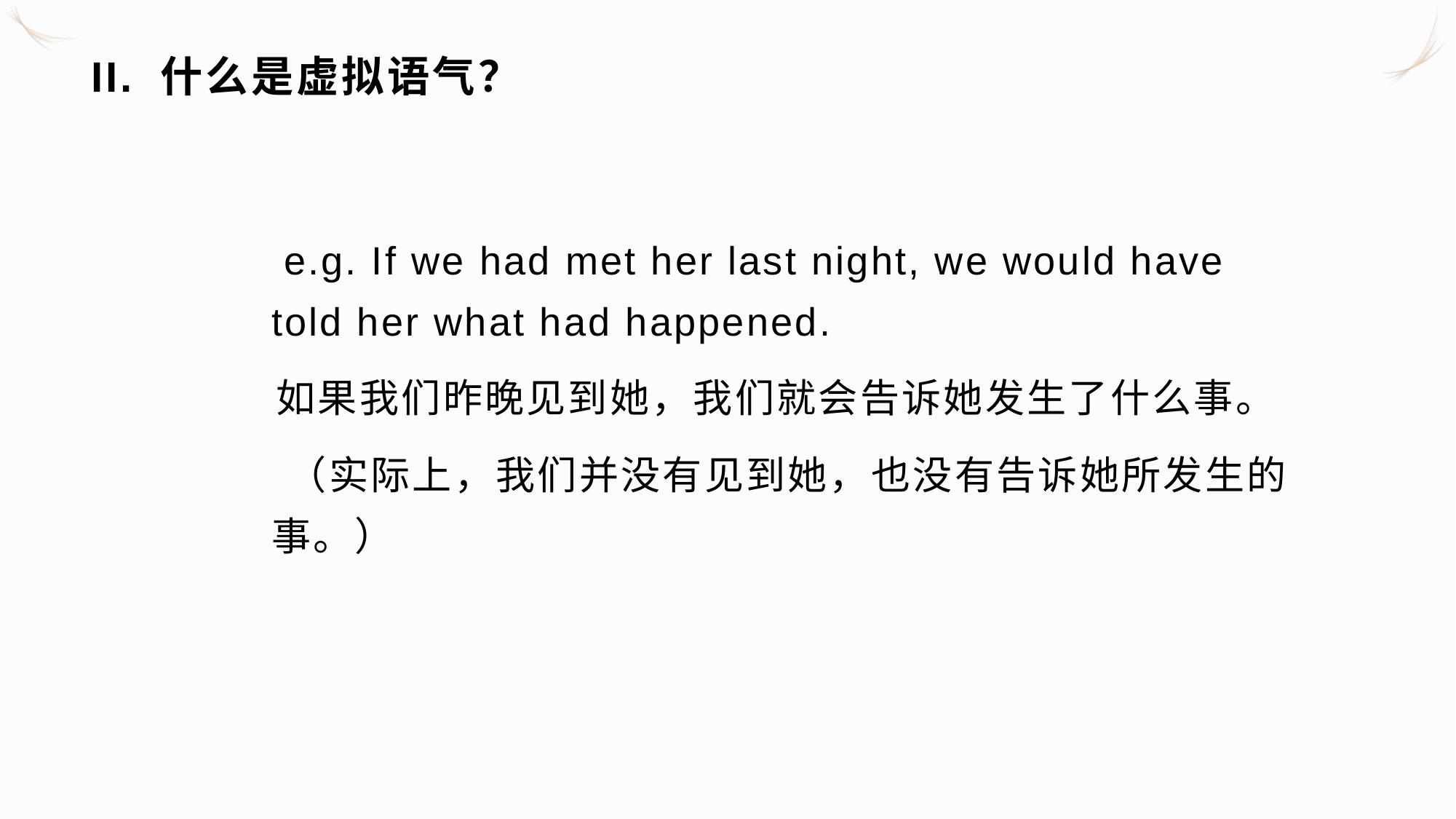

# II. 什么是虚拟语气？

   e.g. If we had met her last night, we would have told her what had happened.
  如果我们昨晚见到她，我们就会告诉她发生了什么事。
   （实际上，我们并没有见到她，也没有告诉她所发生的事。）